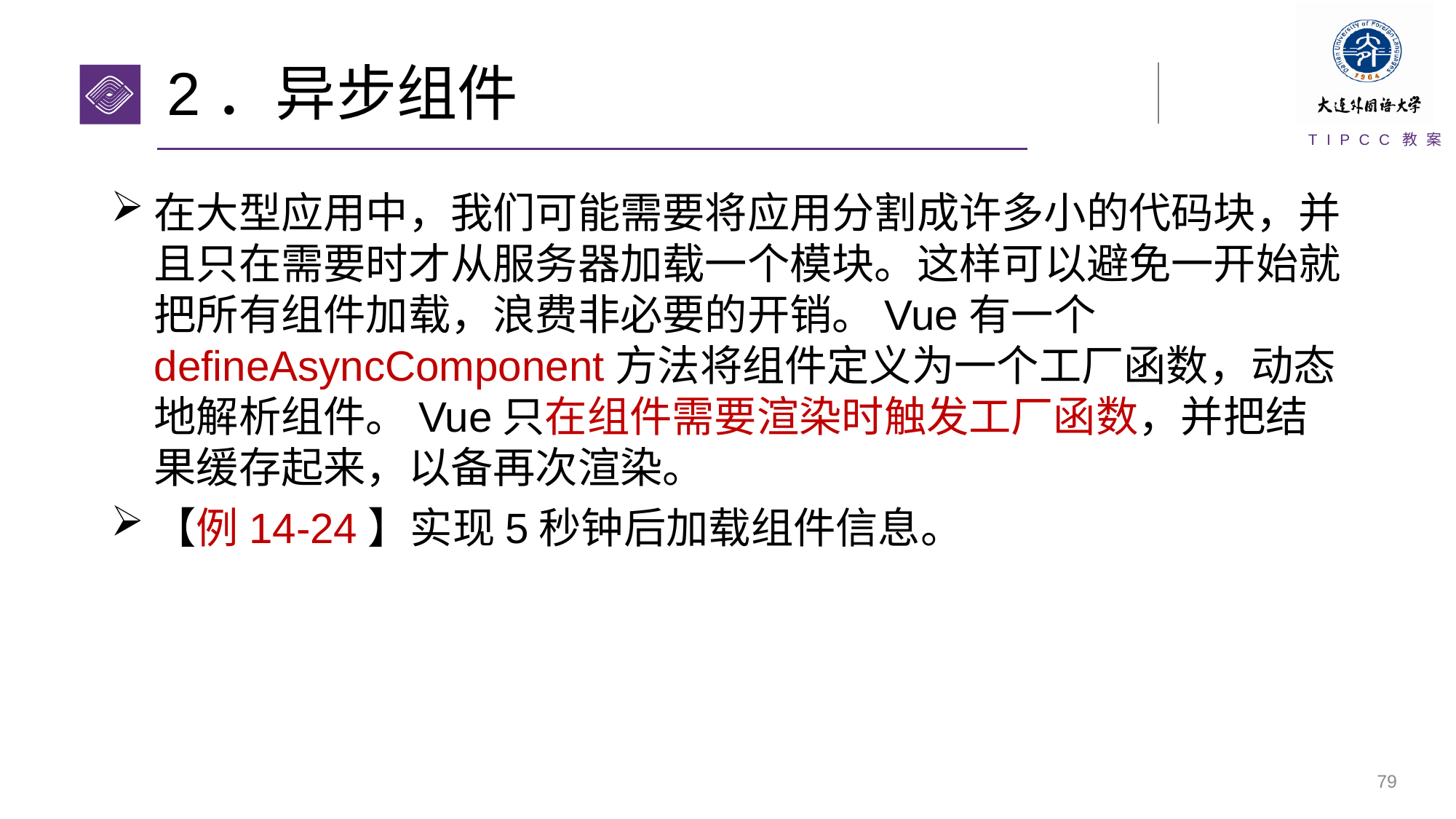

# 2．异步组件
在大型应用中，我们可能需要将应用分割成许多小的代码块，并且只在需要时才从服务器加载一个模块。这样可以避免一开始就把所有组件加载，浪费非必要的开销。Vue有一个 defineAsyncComponent方法将组件定义为一个工厂函数，动态地解析组件。Vue只在组件需要渲染时触发工厂函数，并把结果缓存起来，以备再次渲染。
【例14-24】实现5秒钟后加载组件信息。
79